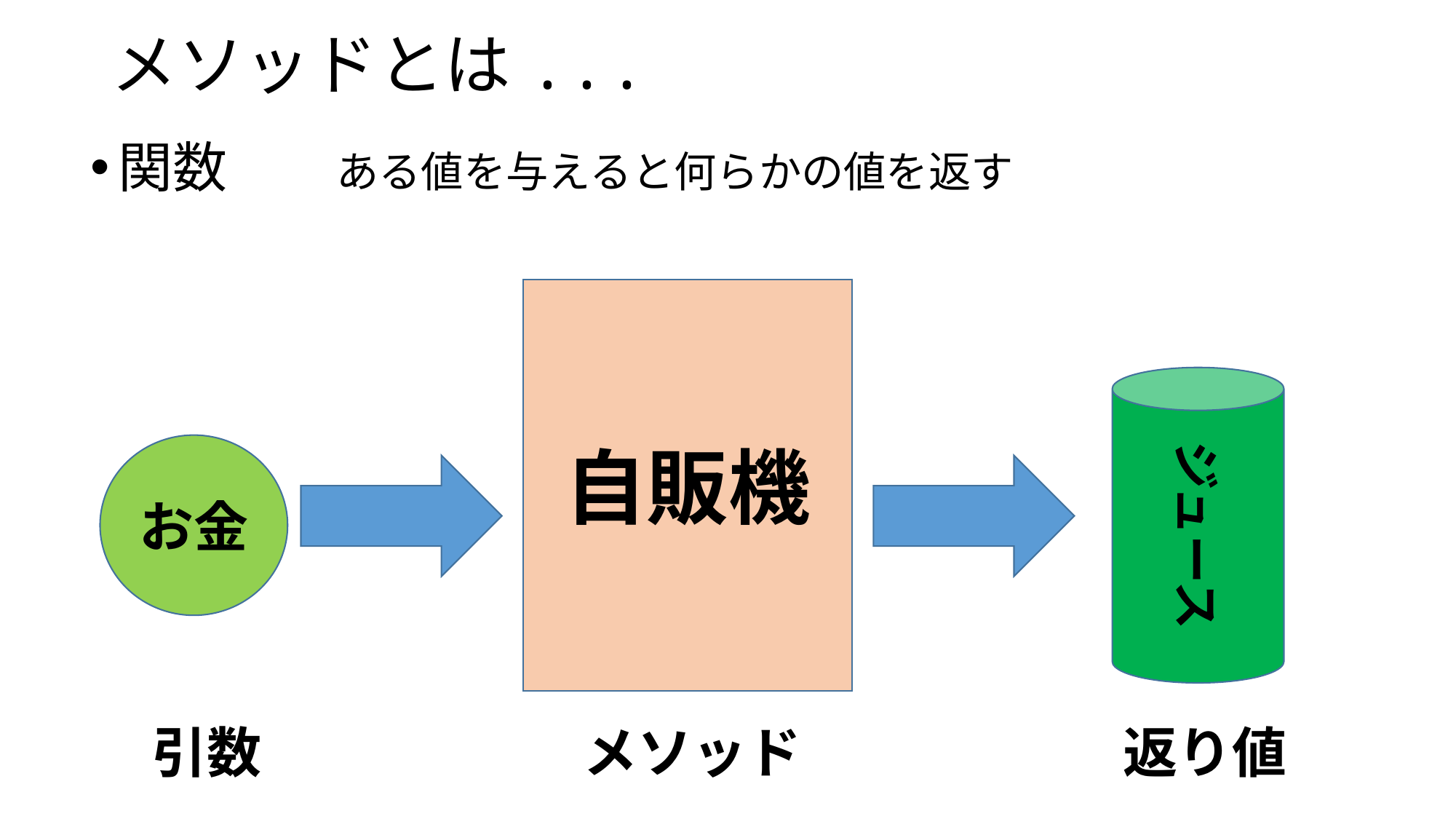

# メソッドとは...
関数	ある値を与えると何らかの値を返す

自販機
ジュース
お金

返り値
引数
メソッド